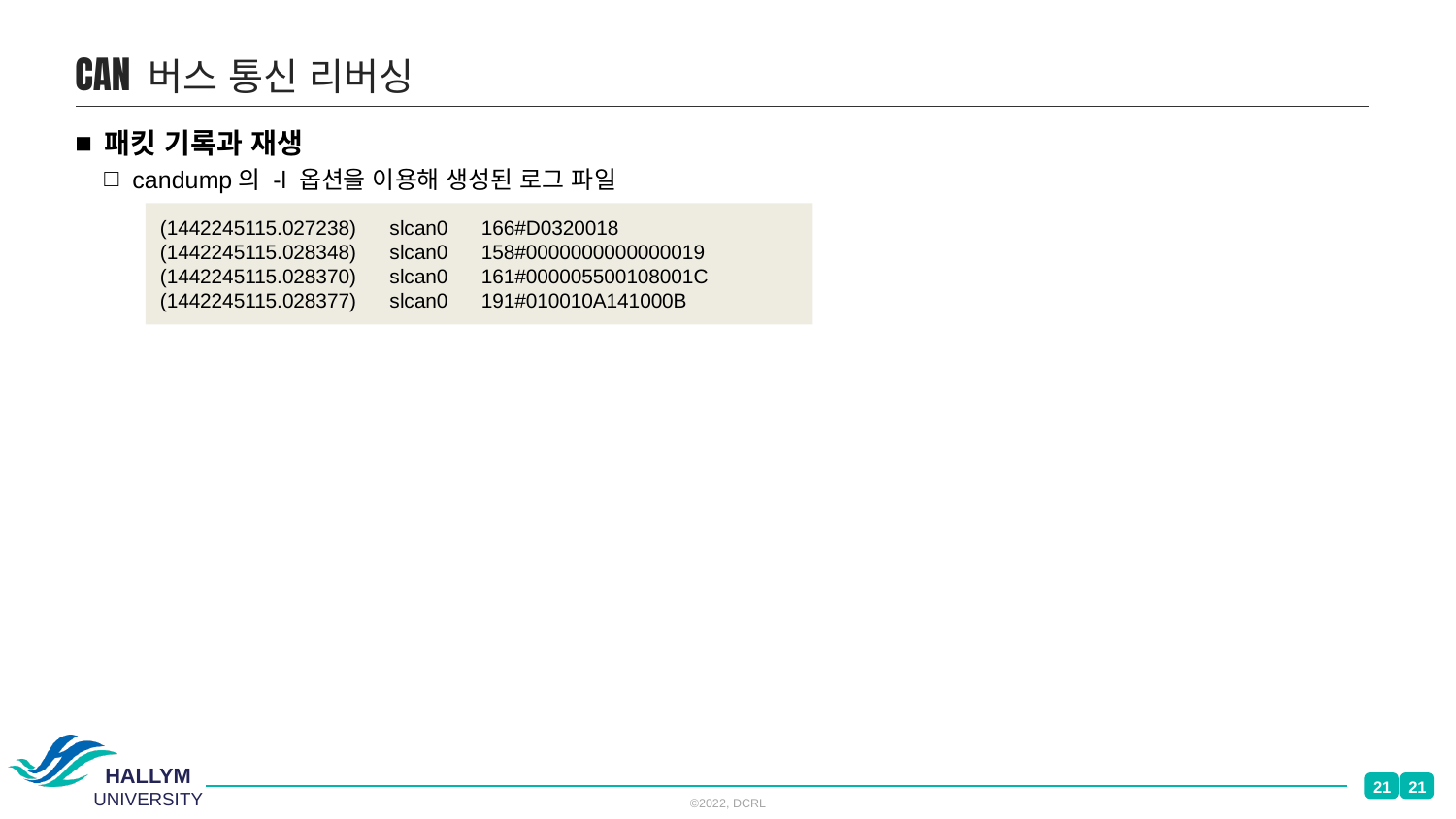

# CAN 버스 통신 리버싱
패킷 기록과 재생
candump의 -l 옵션을 이용해 생성된 로그 파일

(1442245115.027238)      slcan0      166#D0320018
(1442245115.028348)      slcan0      158#0000000000000019
(1442245115.028370)      slcan0      161#000005500108001C
(1442245115.028377)      slcan0      191#010010A141000B